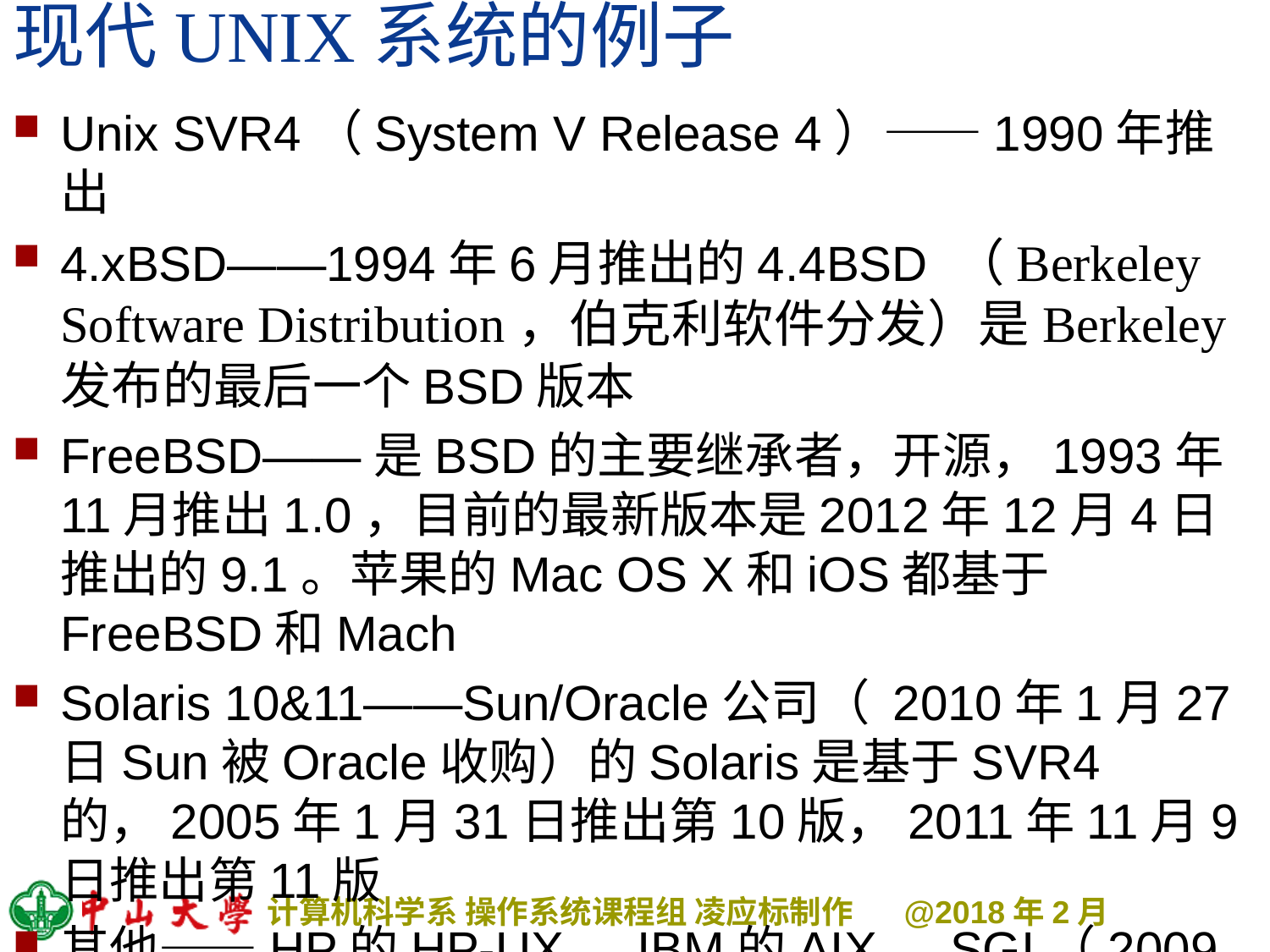

# 现代UNIX系统的例子
Unix SVR4（System V Release 4）——1990年推出
4.xBSD——1994年6月推出的4.4BSD （Berkeley Software Distribution，伯克利软件分发）是Berkeley 发布的最后一个BSD版本
FreeBSD——是BSD的主要继承者，开源，1993年11月推出1.0，目前的最新版本是2012年12月4日推出的9.1。苹果的Mac OS X和iOS都基于FreeBSD和Mach
Solaris 10&11——Sun/Oracle公司（ 2010年1月27日Sun被Oracle收购）的Solaris是基于SVR4的，2005年1月31日推出第10版，2011年11月9日推出第11版
其他——HP的HP-UX、IBM的AIX、SGI（2009年4月1日破产被收购）的IRIX